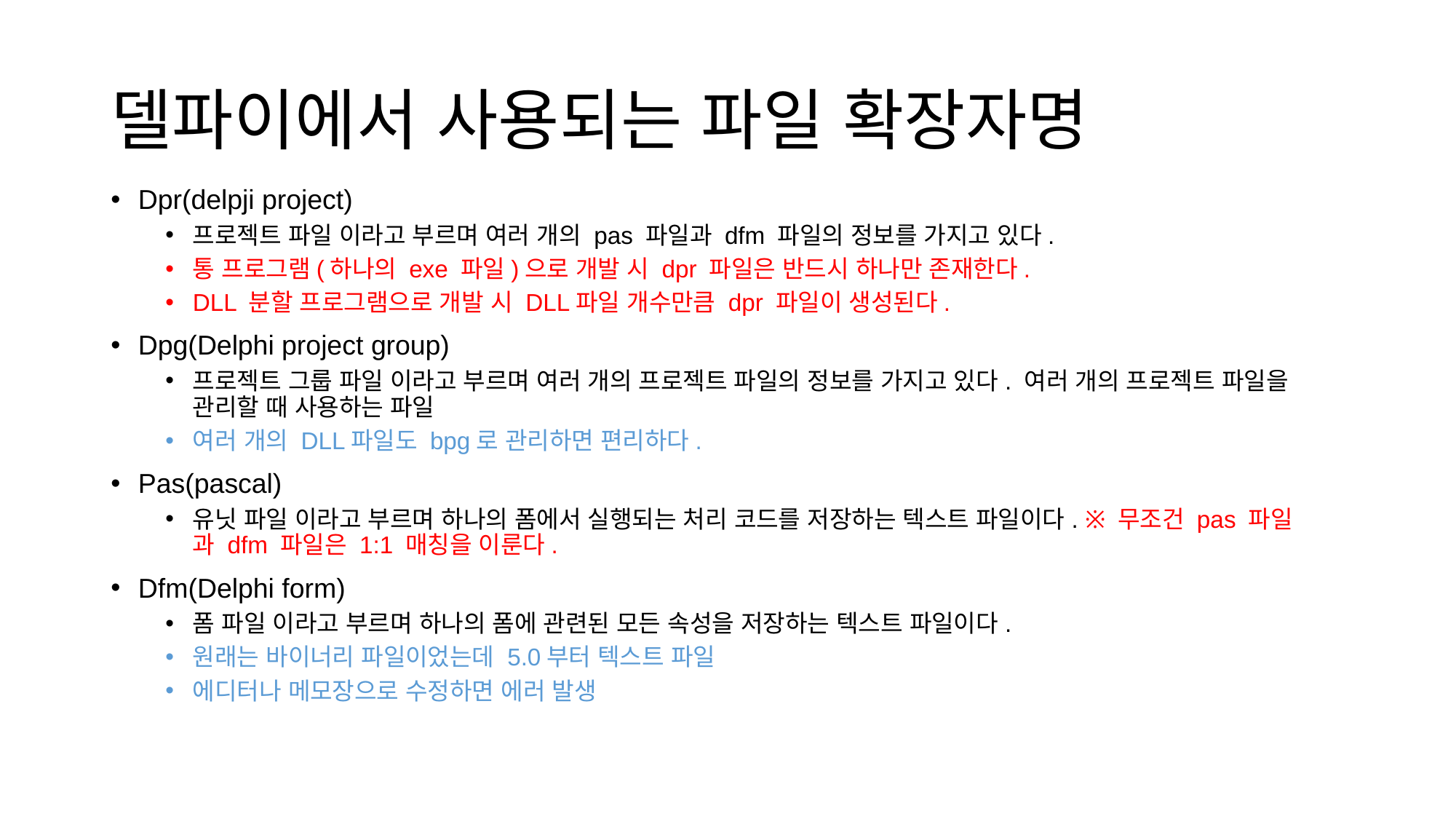

# 델파이에서 사용되는 파일 확장자명
Dpr(delpji project)
프로젝트 파일 이라고 부르며 여러 개의 pas 파일과 dfm 파일의 정보를 가지고 있다.
통 프로그램(하나의 exe 파일)으로 개발 시 dpr 파일은 반드시 하나만 존재한다.
DLL 분할 프로그램으로 개발 시 DLL파일 개수만큼 dpr 파일이 생성된다.
Dpg(Delphi project group)
프로젝트 그룹 파일 이라고 부르며 여러 개의 프로젝트 파일의 정보를 가지고 있다. 여러 개의 프로젝트 파일을 관리할 때 사용하는 파일
여러 개의 DLL파일도 bpg로 관리하면 편리하다.
Pas(pascal)
유닛 파일 이라고 부르며 하나의 폼에서 실행되는 처리 코드를 저장하는 텍스트 파일이다. ※ 무조건 pas 파일과 dfm 파일은 1:1 매칭을 이룬다.
Dfm(Delphi form)
폼 파일 이라고 부르며 하나의 폼에 관련된 모든 속성을 저장하는 텍스트 파일이다.
원래는 바이너리 파일이었는데 5.0부터 텍스트 파일
에디터나 메모장으로 수정하면 에러 발생